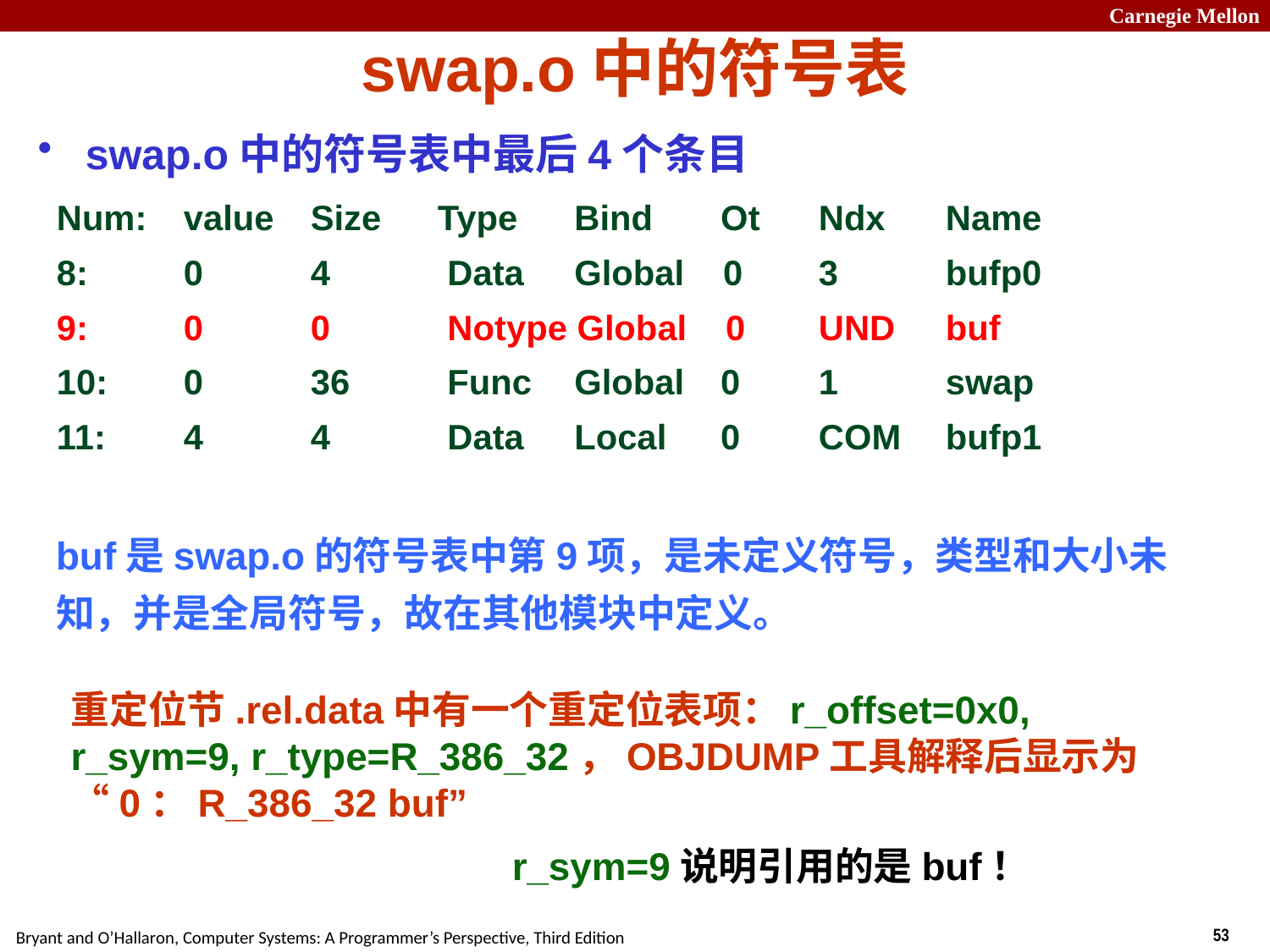

# swap.o中的符号表
swap.o中的符号表中最后4个条目

Num:	value	Size	Type	 Bind	   Ot	Ndx	Name
8:	0	4	 Data	 Global    0	3	bufp0
9:	0	0	 Notype Global    0	UND 	buf
10:	0	36	 Func	 Global	   0	1	swap
11:	4	4	 Data	 Local	   0	COM	bufp1
buf是swap.o的符号表中第9项，是未定义符号，类型和大小未知，并是全局符号，故在其他模块中定义。
重定位节.rel.data中有一个重定位表项：r_offset=0x0, r_sym=9, r_type=R_386_32，OBJDUMP工具解释后显示为“0：R_386_32 buf”
r_sym=9说明引用的是buf！